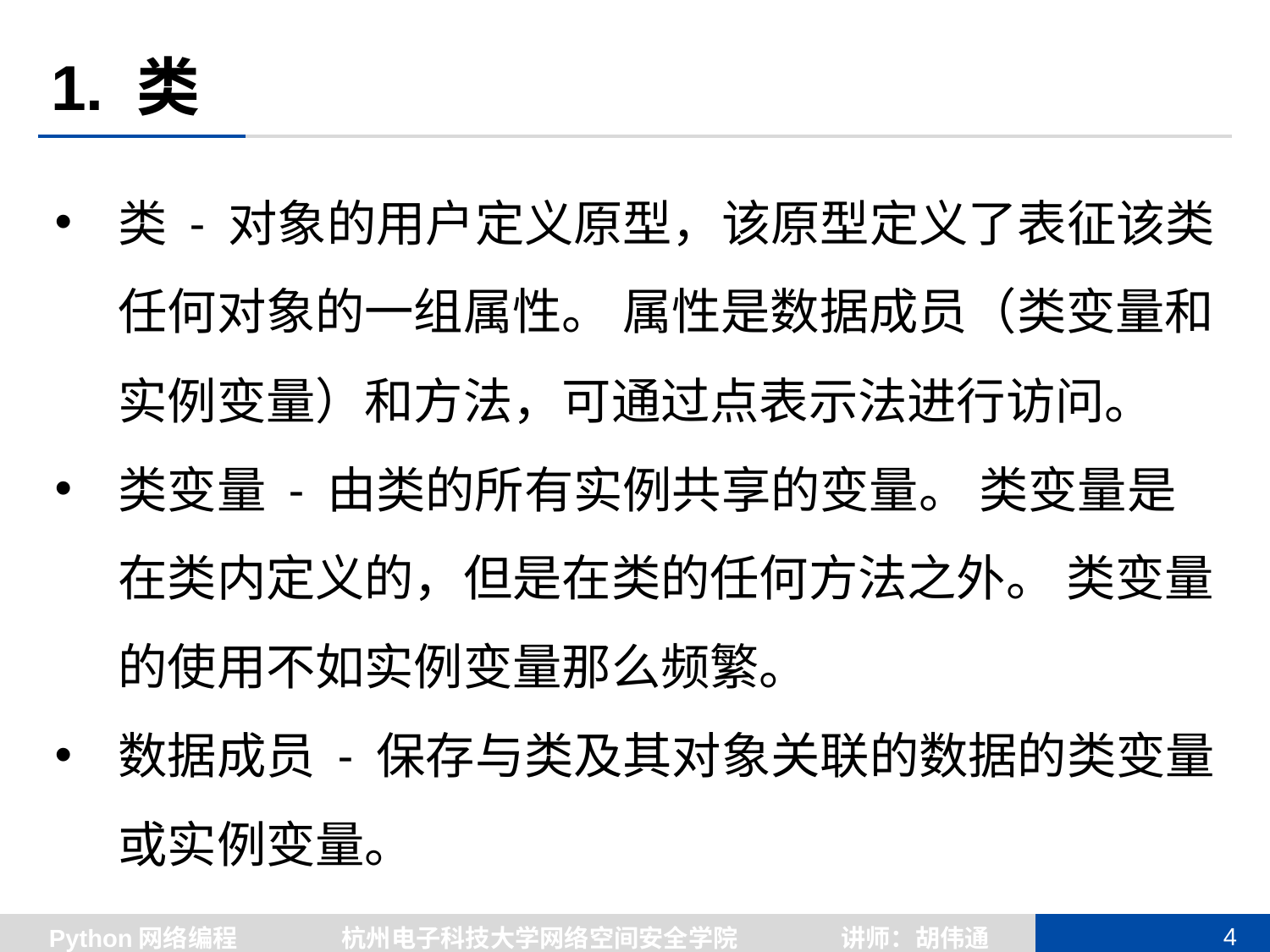

# 1. 类
类 - 对象的用户定义原型，该原型定义了表征该类任何对象的一组属性。 属性是数据成员（类变量和实例变量）和方法，可通过点表示法进行访问。
类变量 - 由类的所有实例共享的变量。 类变量是在类内定义的，但是在类的任何方法之外。 类变量的使用不如实例变量那么频繁。
数据成员 - 保存与类及其对象关联的数据的类变量或实例变量。